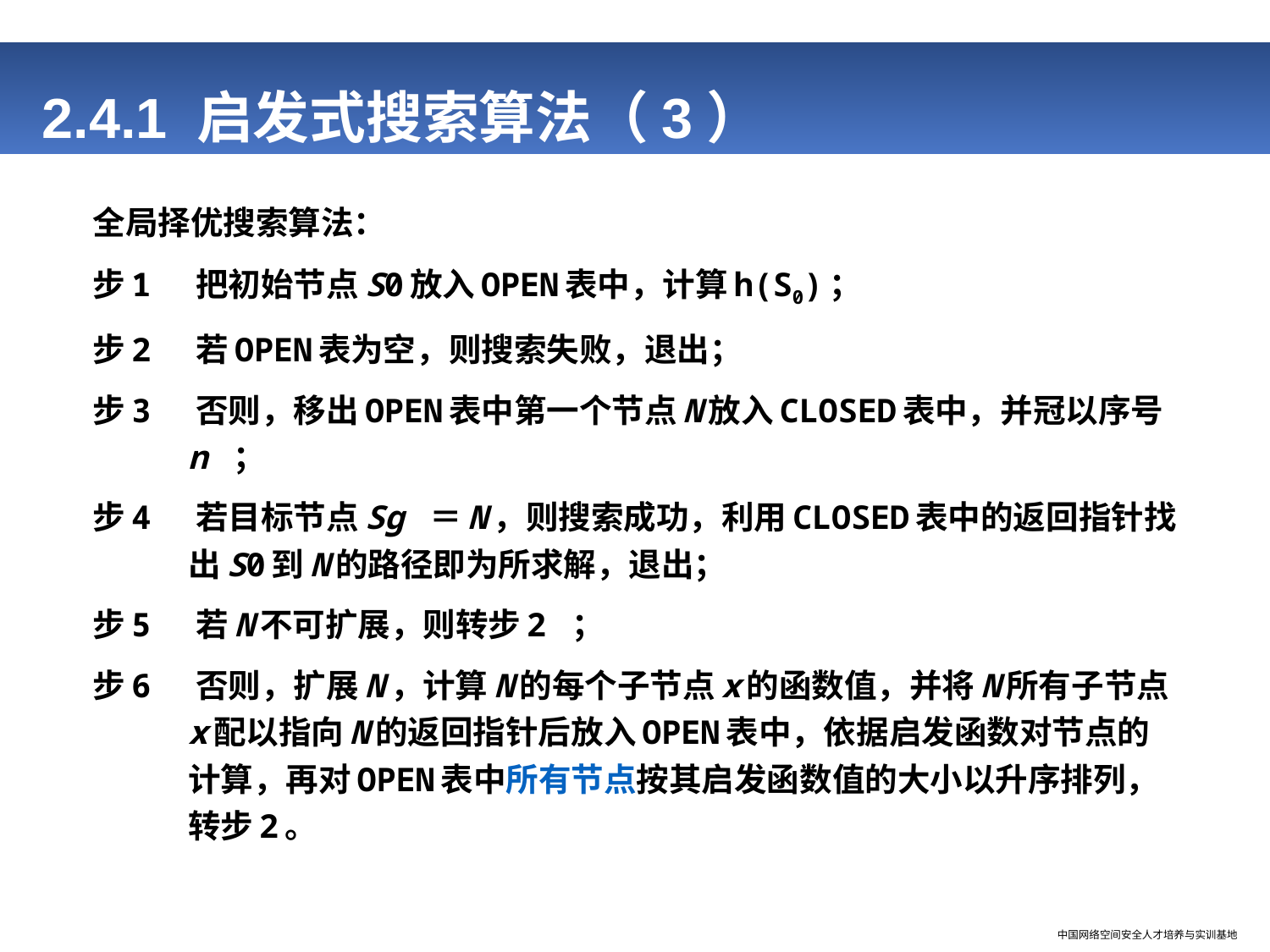

# 2.4.1 启发式搜索算法（3）
全局择优搜索算法：
步1  把初始节点S0放入OPEN表中，计算h(S0)；
步2  若OPEN表为空，则搜索失败，退出；
步3  否则，移出OPEN表中第一个节点N放入CLOSED表中，并冠以序号n ；
步4  若目标节点Sg ＝N，则搜索成功，利用CLOSED表中的返回指针找出S0到N的路径即为所求解，退出；
步5  若N不可扩展，则转步2 ；
步6  否则，扩展N，计算N的每个子节点x的函数值，并将N所有子节点x配以指向N的返回指针后放入OPEN表中，依据启发函数对节点的计算，再对OPEN表中所有节点按其启发函数值的大小以升序排列，转步2。